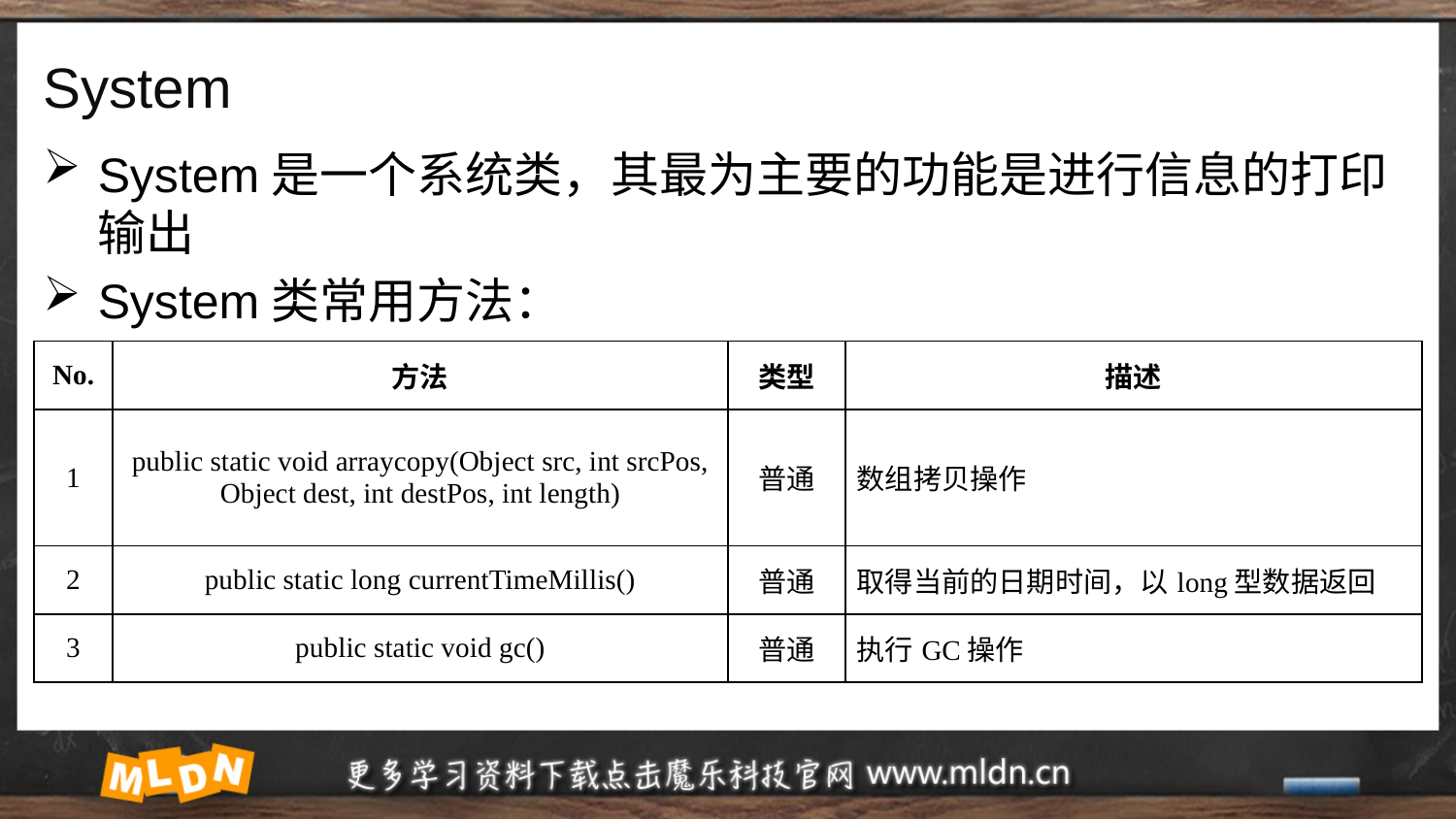

# System
System是一个系统类，其最为主要的功能是进行信息的打印输出
System类常用方法：
| No. | 方法 | 类型 | 描述 |
| --- | --- | --- | --- |
| 1 | public static void arraycopy(Object src, int srcPos, Object dest, int destPos, int length) | 普通 | 数组拷贝操作 |
| 2 | public static long currentTimeMillis() | 普通 | 取得当前的日期时间，以long型数据返回 |
| 3 | public static void gc() | 普通 | 执行GC操作 |